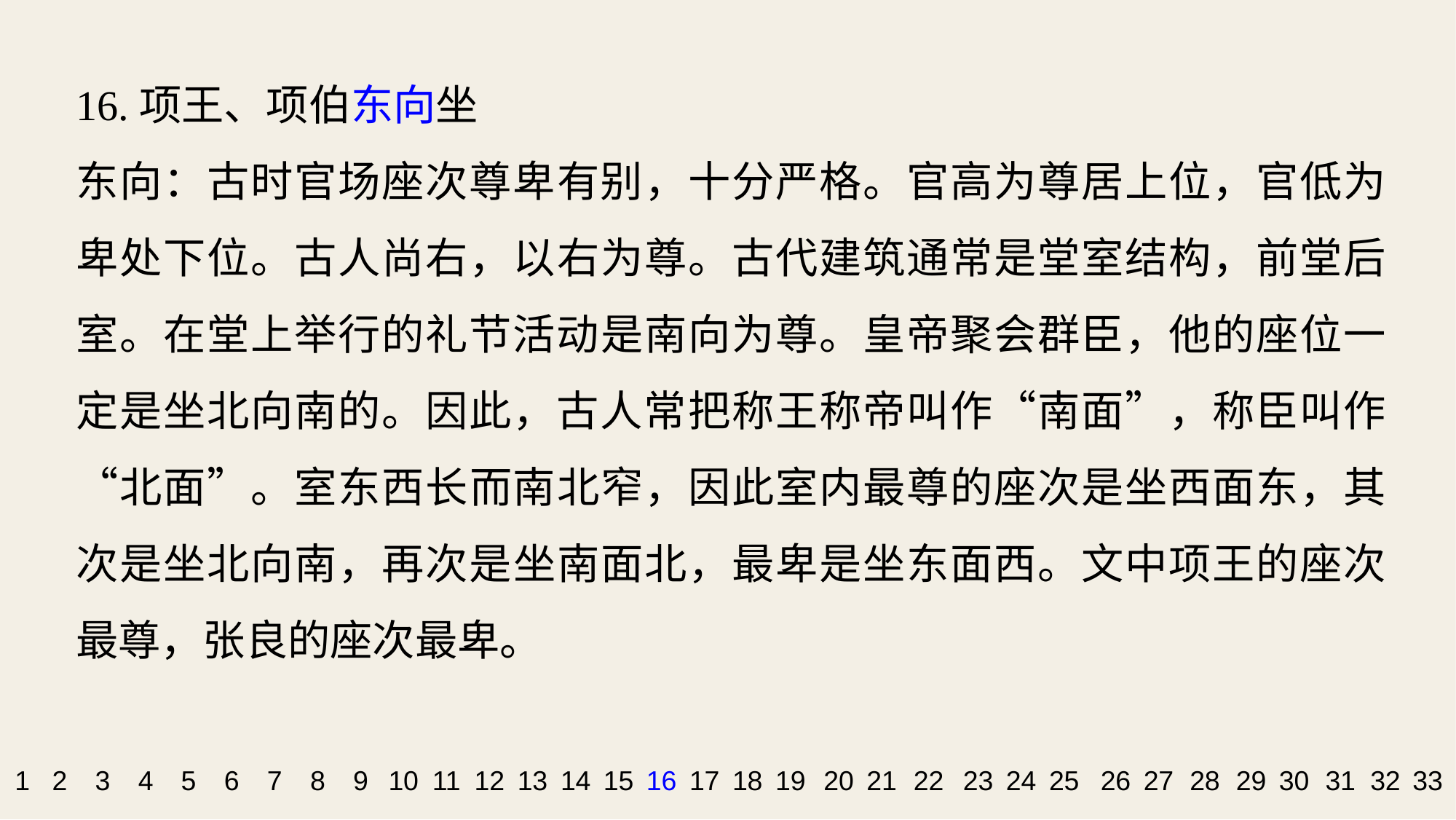

16.项王、项伯东向坐
东向：古时官场座次尊卑有别，十分严格。官高为尊居上位，官低为卑处下位。古人尚右，以右为尊。古代建筑通常是堂室结构，前堂后室。在堂上举行的礼节活动是南向为尊。皇帝聚会群臣，他的座位一定是坐北向南的。因此，古人常把称王称帝叫作“南面”，称臣叫作“北面”。室东西长而南北窄，因此室内最尊的座次是坐西面东，其次是坐北向南，再次是坐南面北，最卑是坐东面西。文中项王的座次最尊，张良的座次最卑。
1
2
3
4
5
6
7
8
9
10
11
12
13
14
15
16
17
18
19
20
21
22
23
24
25
26
27
28
29
30
31
32
33